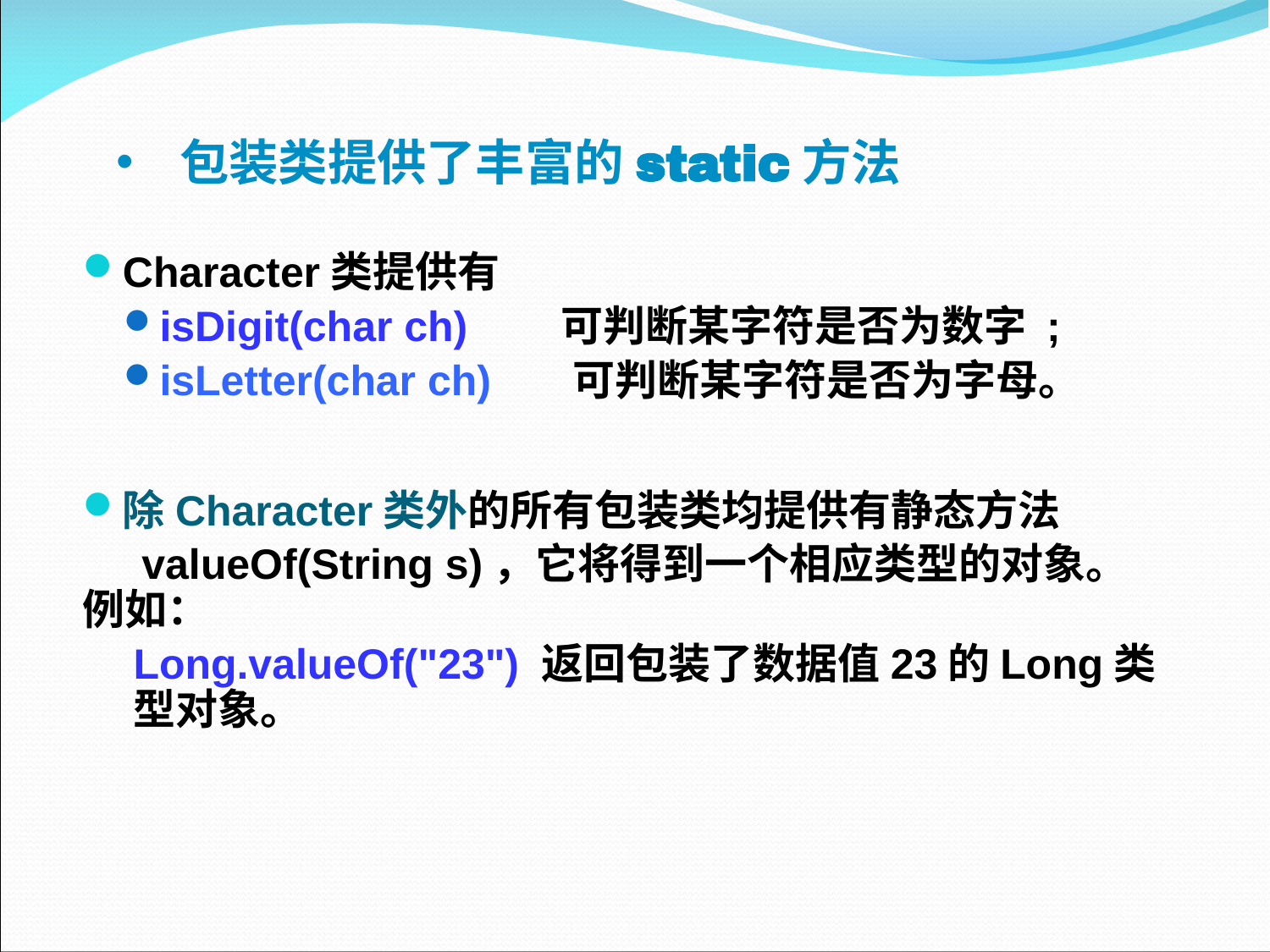

# 包装类提供了丰富的static方法

Character类提供有
isDigit(char ch)       可判断某字符是否为数字 ;
isLetter(char ch)      可判断某字符是否为字母。

除Character类外的所有包装类均提供有静态方法
     valueOf(String s)，它将得到一个相应类型的对象。   例如：
Long.valueOf("23") 返回包装了数据值23的Long类型对象。